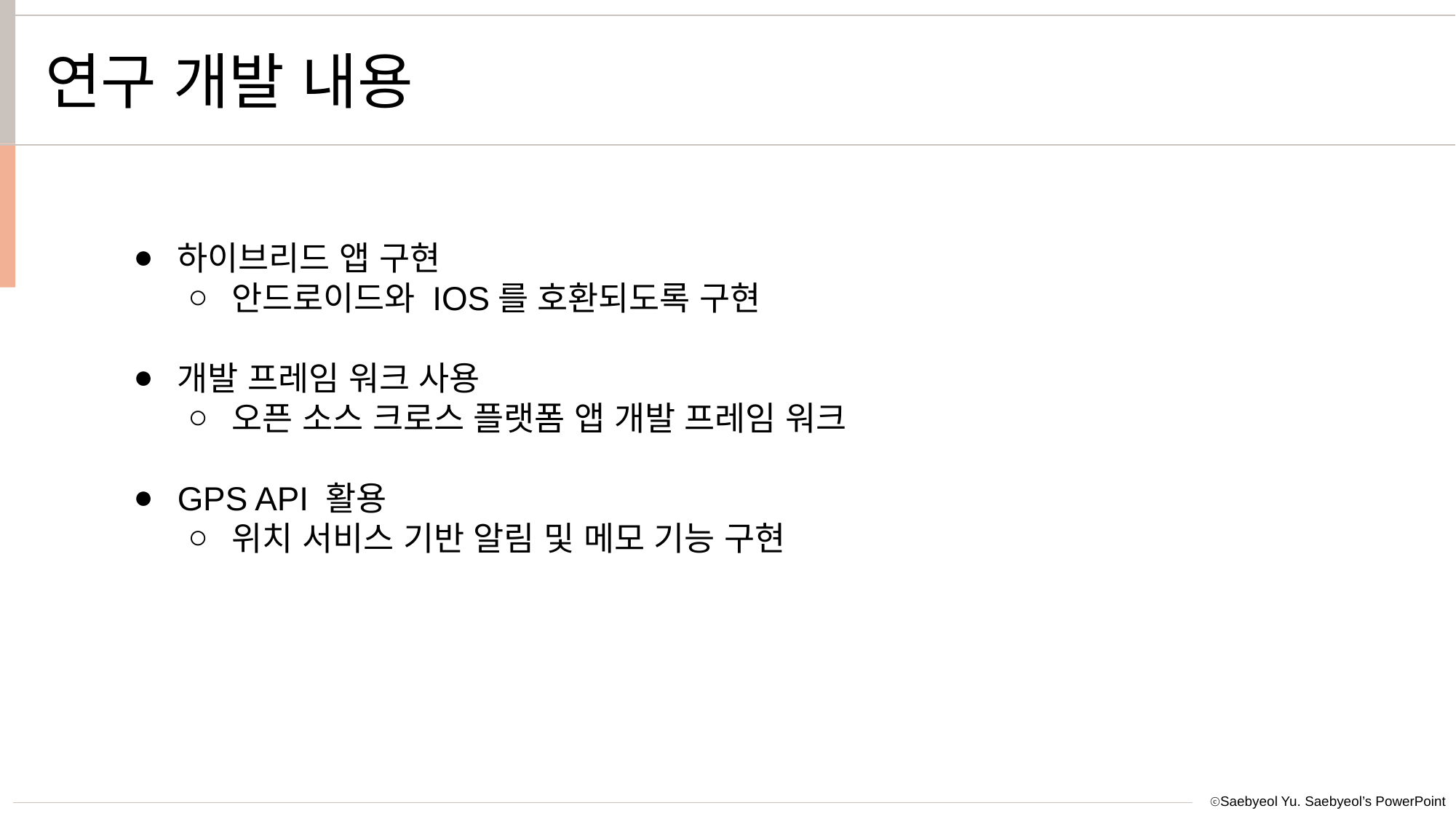

연구 개발 내용
하이브리드 앱 구현
안드로이드와 IOS를 호환되도록 구현

개발 프레임 워크 사용
오픈 소스 크로스 플랫폼 앱 개발 프레임 워크

GPS API 활용
위치 서비스 기반 알림 및 메모 기능 구현